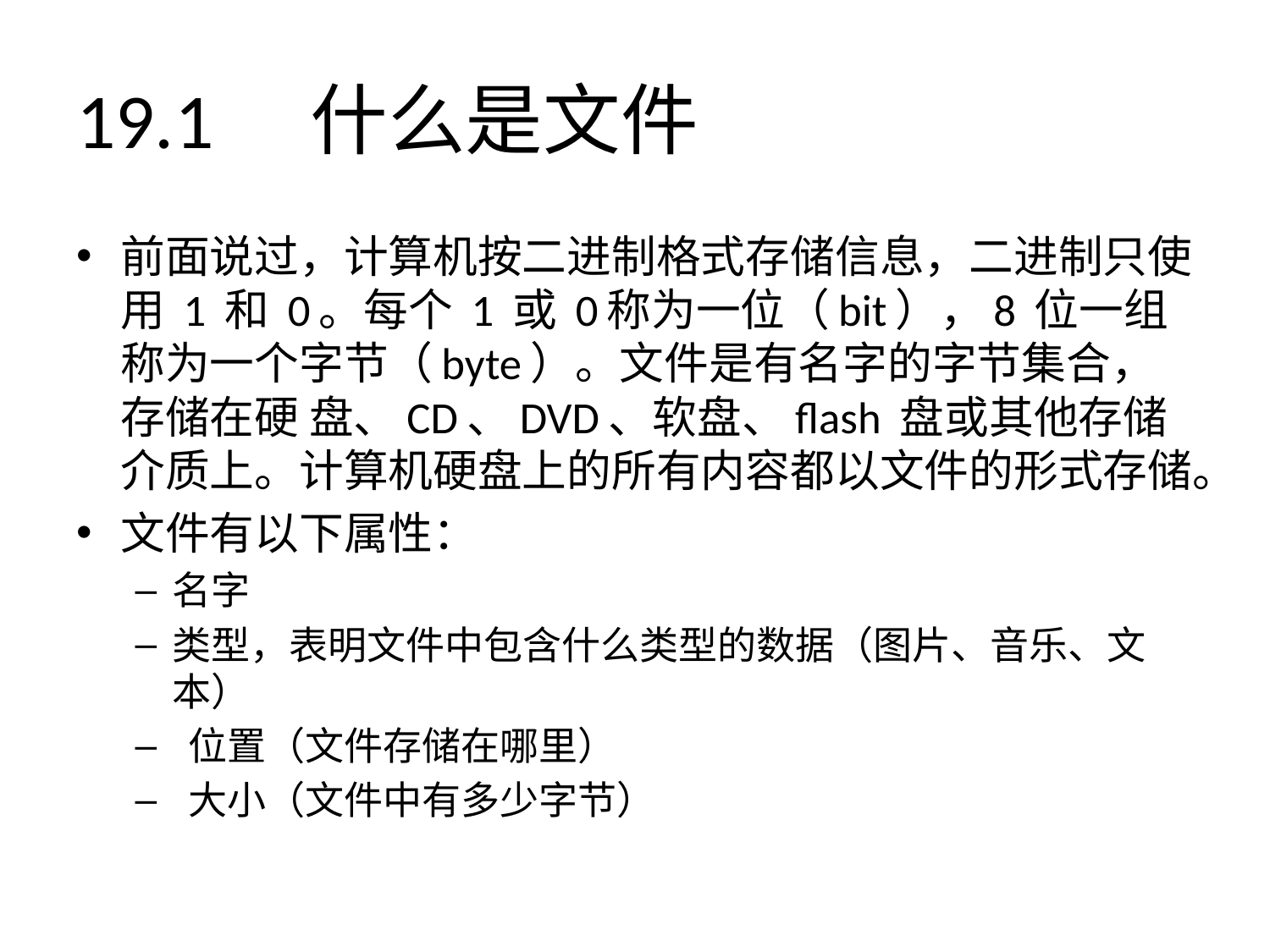

# 19.1　什么是文件
前面说过，计算机按二进制格式存储信息，二进制只使用 1 和 0。每个 1 或 0称为一位（bit），8 位一组称为一个字节（byte）。文件是有名字的字节集合，存储在硬 盘、CD、DVD、软盘、ﬂash 盘或其他存储介质上。计算机硬盘上的所有内容都以文件的形式存储。
文件有以下属性：
名字
类型，表明文件中包含什么类型的数据（图片、音乐、文本）
 位置（文件存储在哪里）
 大小（文件中有多少字节）